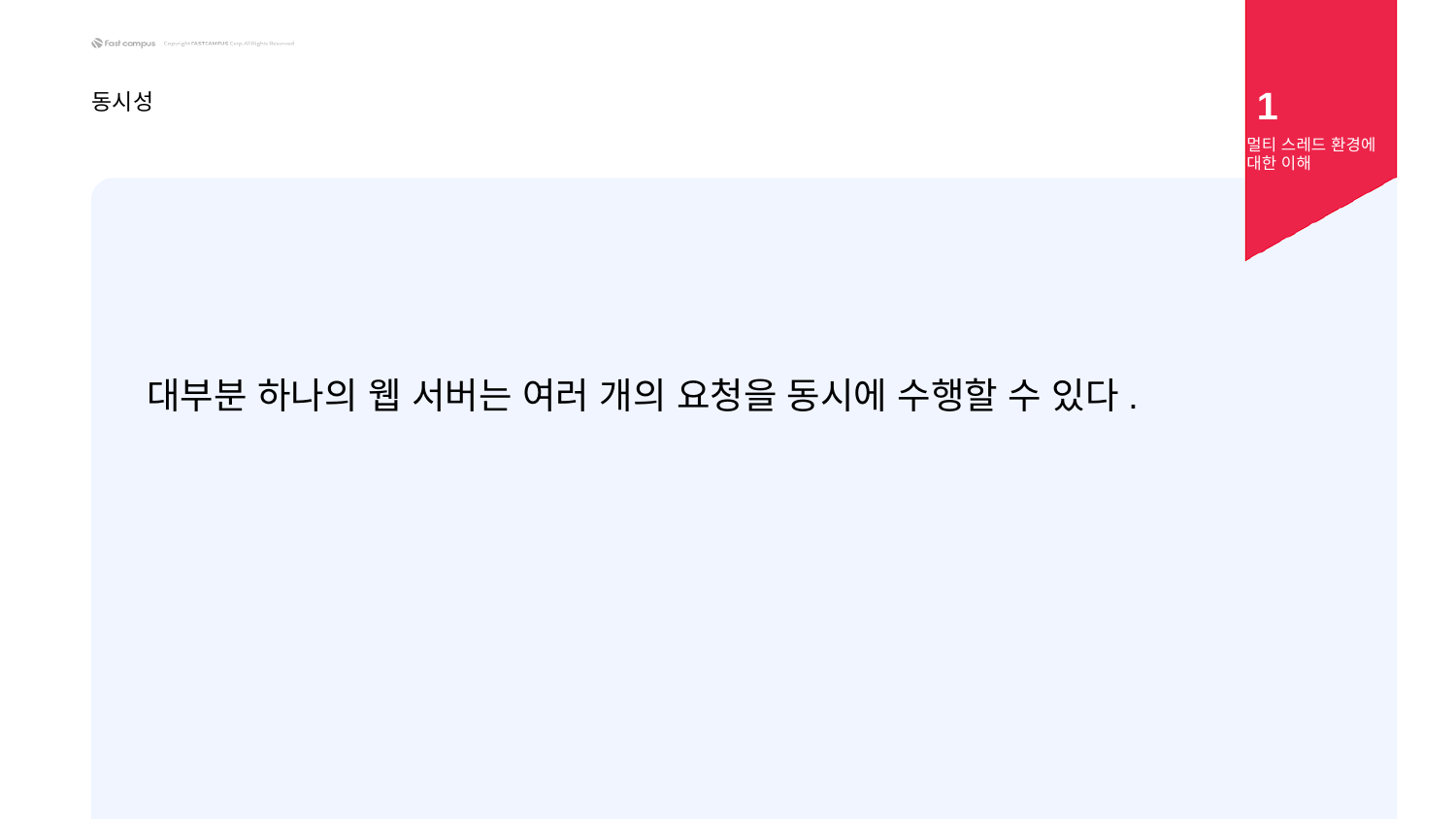

1
동시성
멀티 스레드 환경에 대한 이해
대부분 하나의 웹 서버는 여러 개의 요청을 동시에 수행할 수 있다.